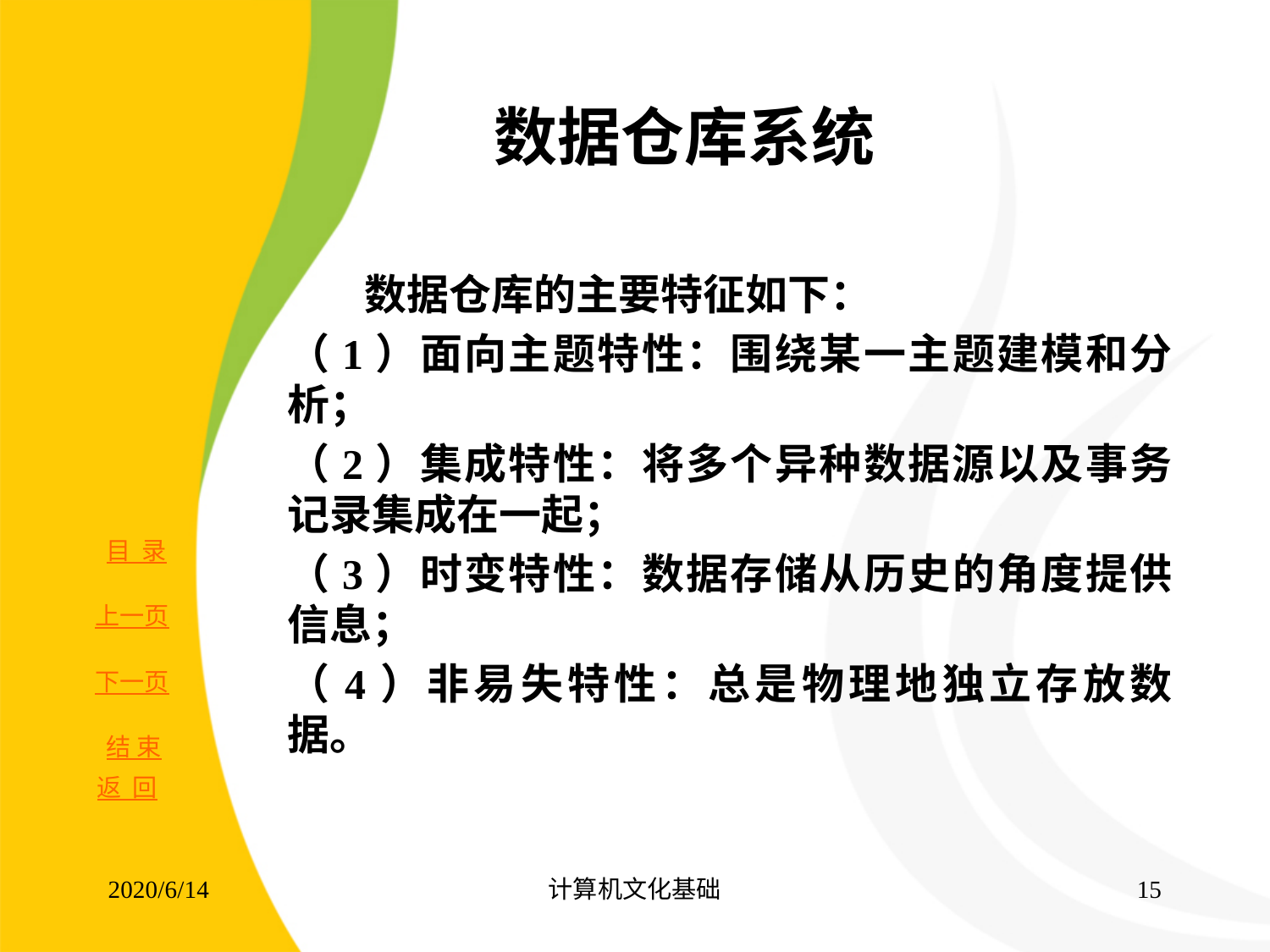

# 数据仓库系统
       数据仓库的主要特征如下：
（1）面向主题特性：围绕某一主题建模和分析；
（2）集成特性：将多个异种数据源以及事务记录集成在一起；
（3）时变特性：数据存储从历史的角度提供信息；
（4）非易失特性：总是物理地独立存放数据。
返  回
2020/6/14
计算机文化基础
15